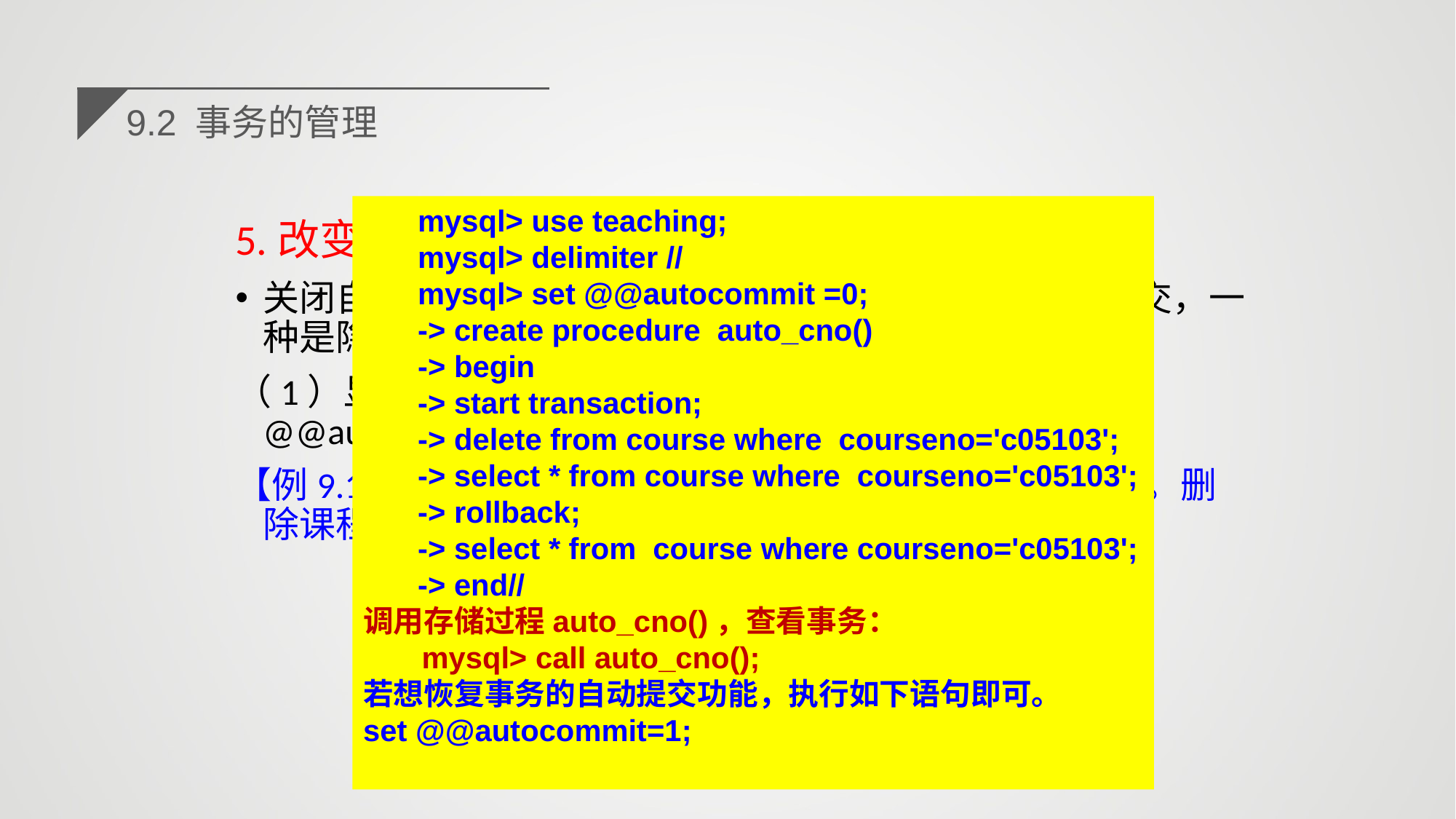

9.2 事务的管理

mysql> use teaching;
mysql> delimiter //
mysql> set @@autocommit =0;
-> create procedure  auto_cno()
-> begin
-> start transaction;
-> delete from course where  courseno='c05103';
-> select * from course where  courseno='c05103';
-> rollback;
-> select * from  course where courseno='c05103';
-> end//
调用存储过程auto_cno()，查看事务：
       mysql> call auto_cno();
若想恢复事务的自动提交功能，执行如下语句即可。
set @@autocommit=1;

5.改变MySQL的自动提交模式
关闭自动提交的方法有两种：一种是显式地关闭自动提交，一种是隐式地关闭自动提交。
（1）显式地关闭自动提交。使用MySQL命令“set @@autocommit=0;”，可以显式地关闭MySQL自动提交。
【例9.1】变量@@autocommit自动提交模式的修改示例。删除课程号为c05103的表记录，然后回滚。